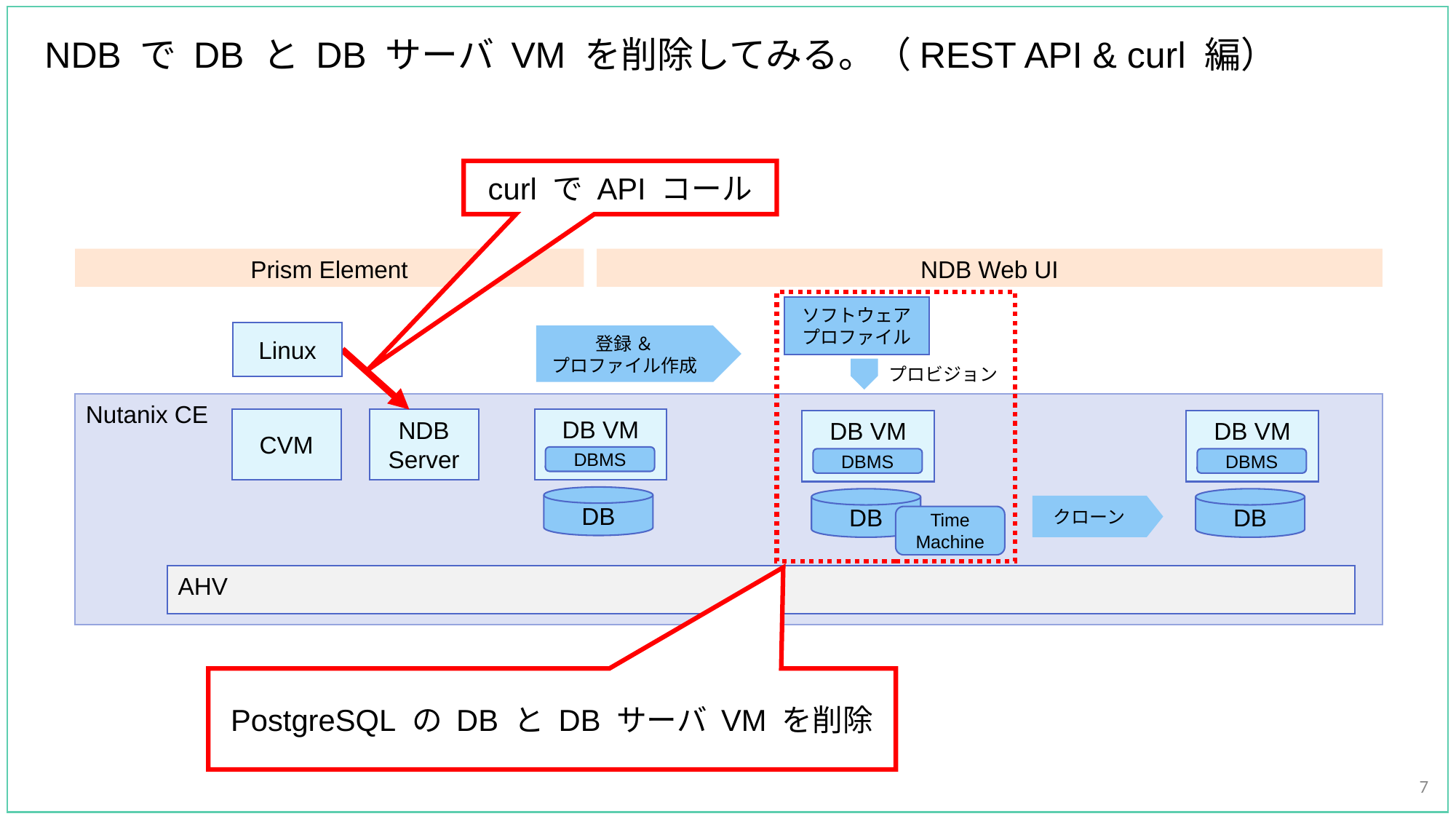

# NDB で DB と DB サーバ VM を削除してみる。（REST API & curl 編）
curl で API コール

Linux
PostgreSQL の DB と DB サーバ VM を削除
7